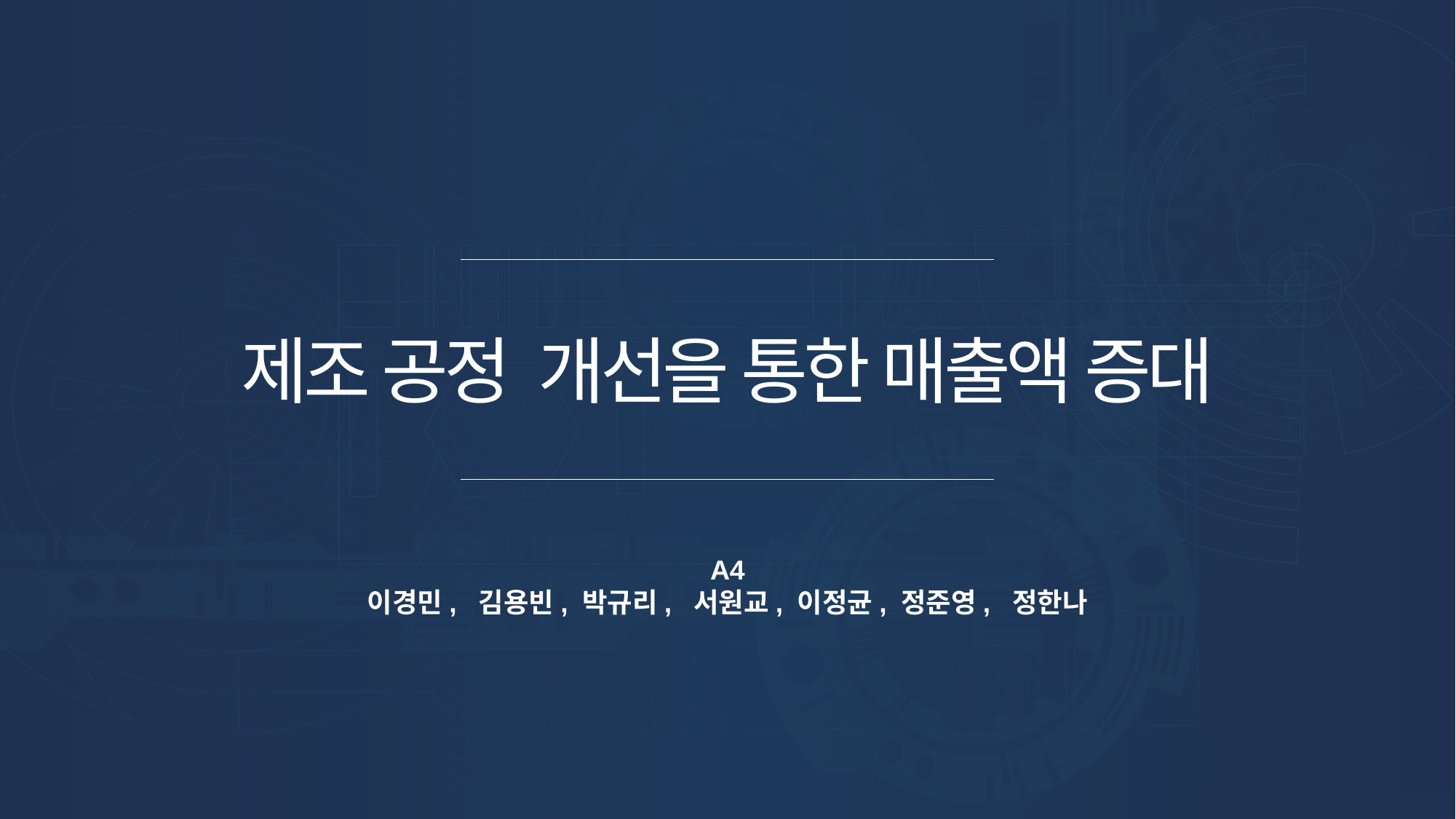

제조 공정  개선을 통한 매출액 증대
A4
이경민,  김용빈, 박규리,  서원교, 이정균, 정준영,  정한나